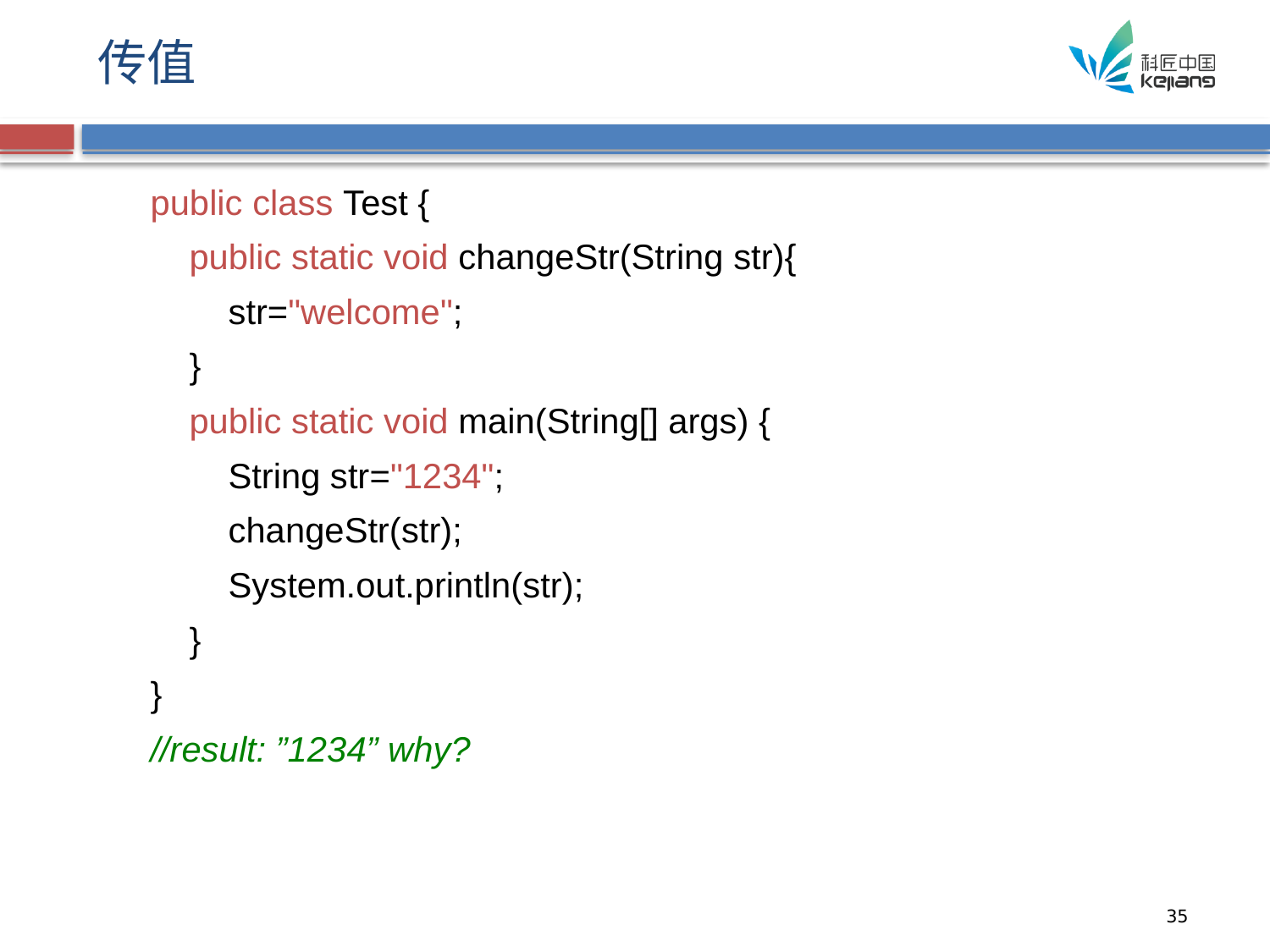

# 传值
public class Test {
    public static void changeStr(String str){
        str="welcome";
    }
    public static void main(String[] args) {
        String str="1234";
        changeStr(str);
        System.out.println(str);
    }
}
//result: ”1234” why?
35